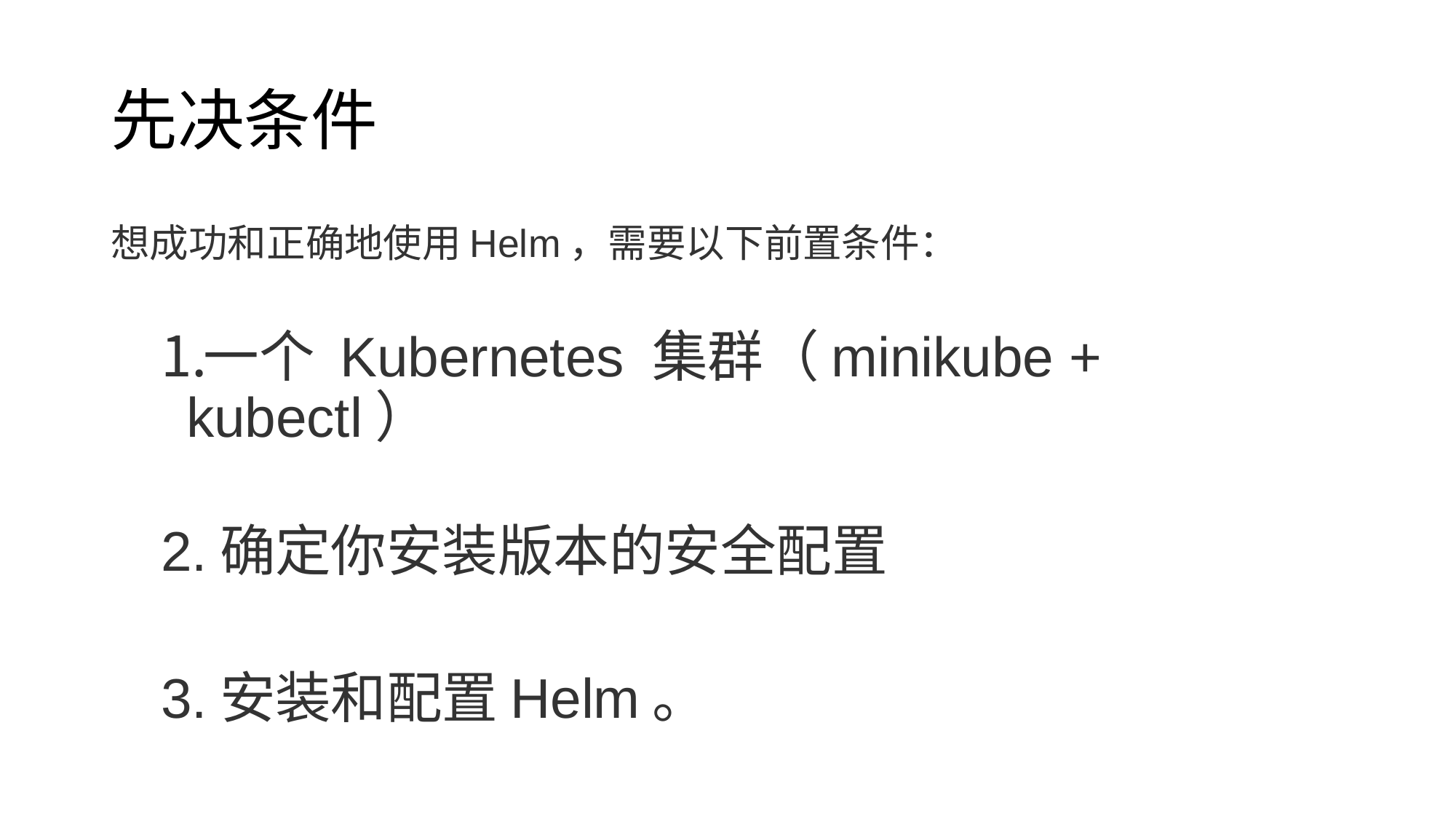

# 先决条件
想成功和正确地使用Helm，需要以下前置条件：

一个 Kubernetes 集群（minikube + kubectl）

2.确定你安装版本的安全配置

3.安装和配置Helm。